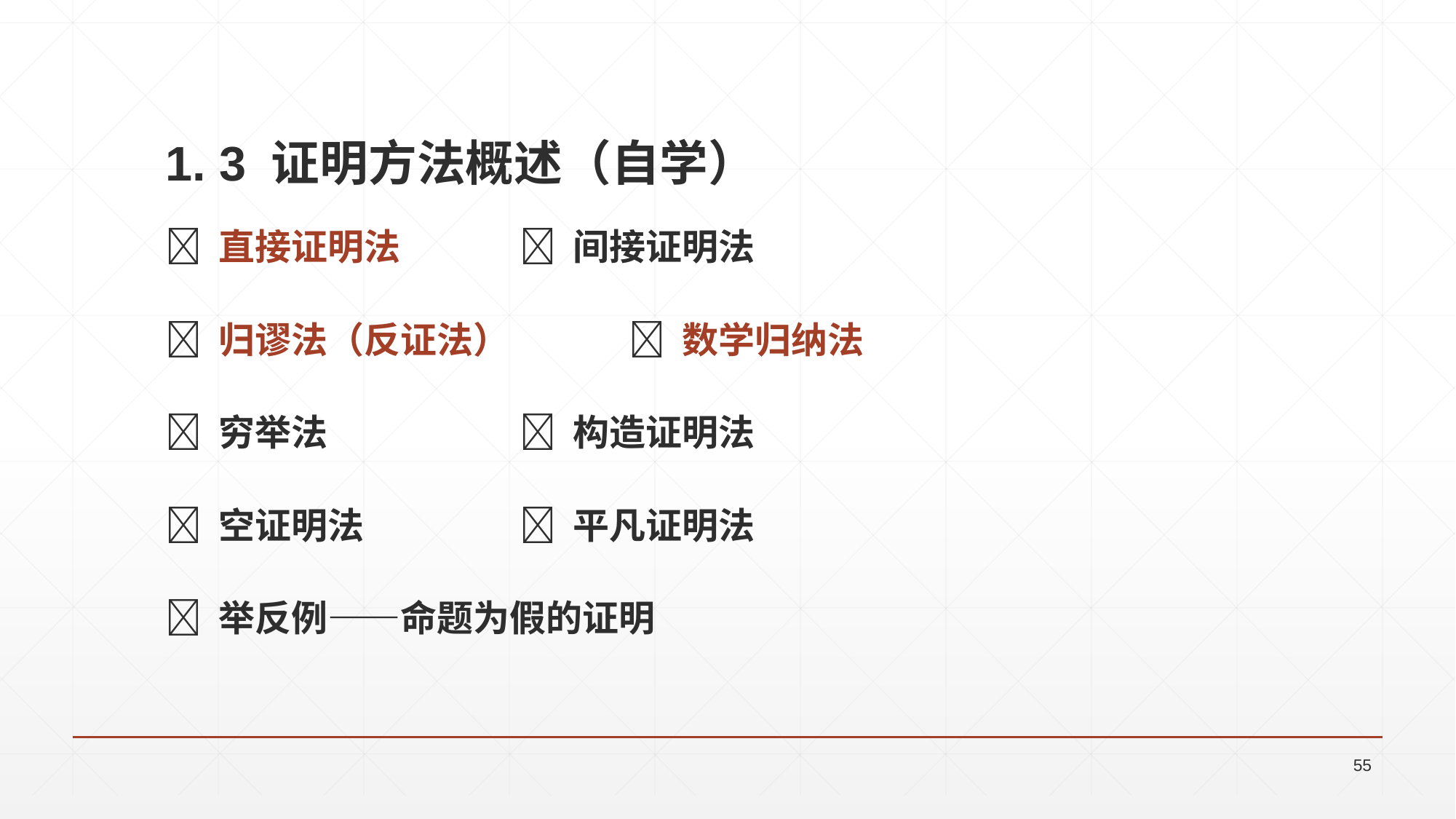

1. 3 证明方法概述（自学）
• 直接证明法              	•  间接证明法
• 归谬法（反证法）       	•  数学归纳法
• 穷举法                      	•  构造证明法
• 空证明法                  	•  平凡证明法
• 举反例——命题为假的证明
55